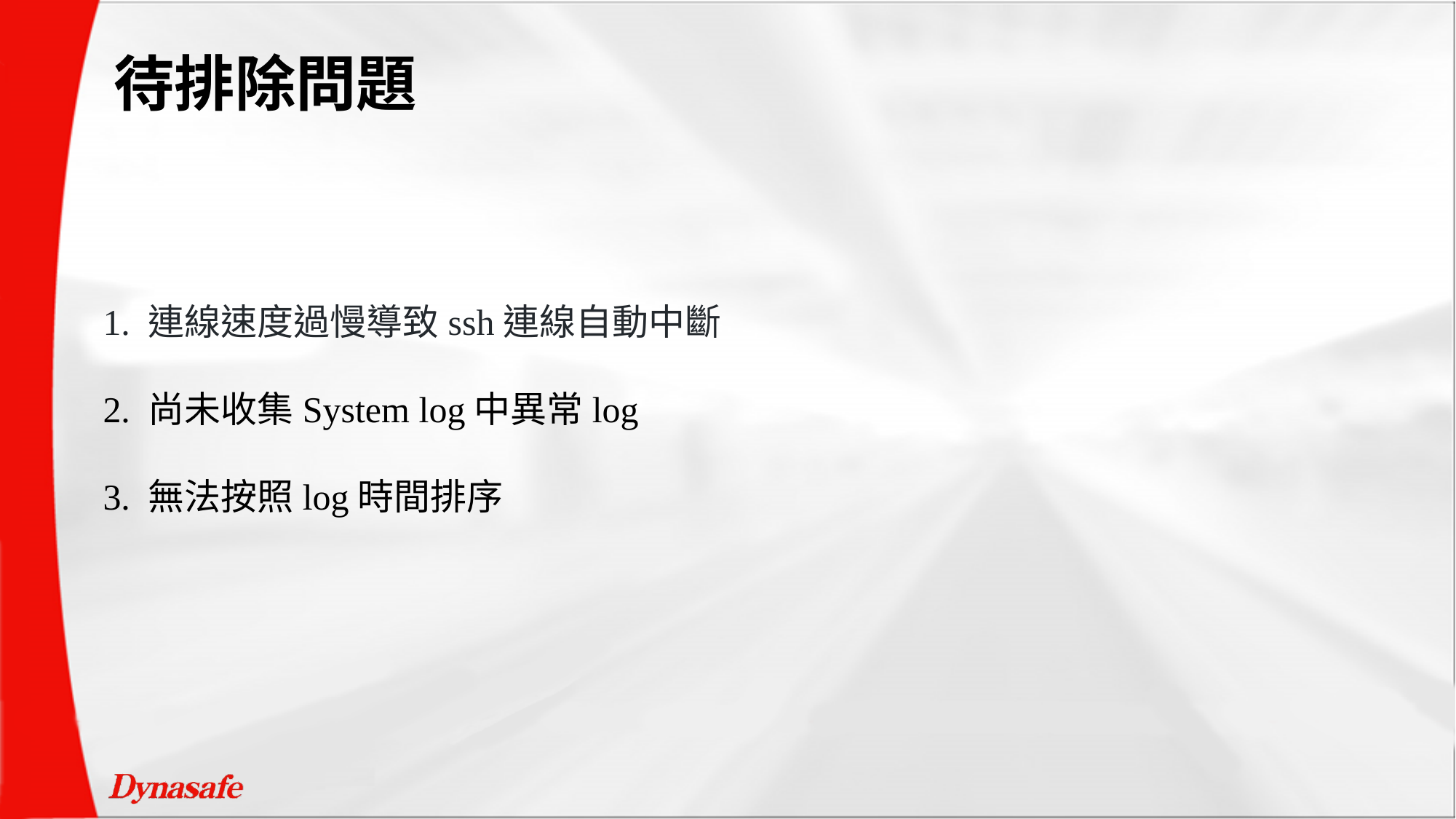

# 待排除問題
1. 連線速度過慢導致ssh連線自動中斷

2. 尚未收集System log中異常log

3. 無法按照log時間排序